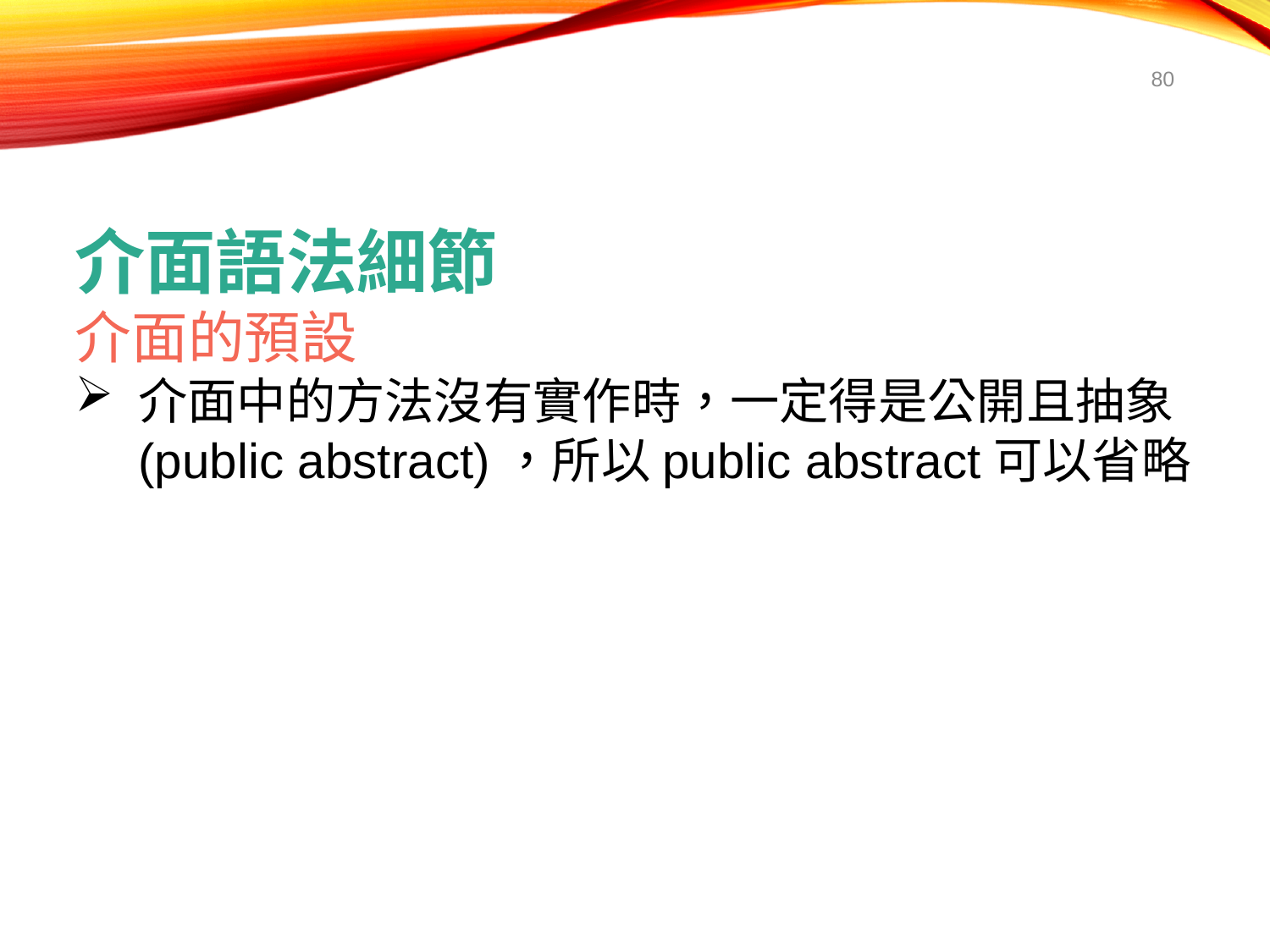

80
介面語法細節
介面的預設
介面中的方法沒有實作時，一定得是公開且抽象(public abstract)，所以public abstract可以省略